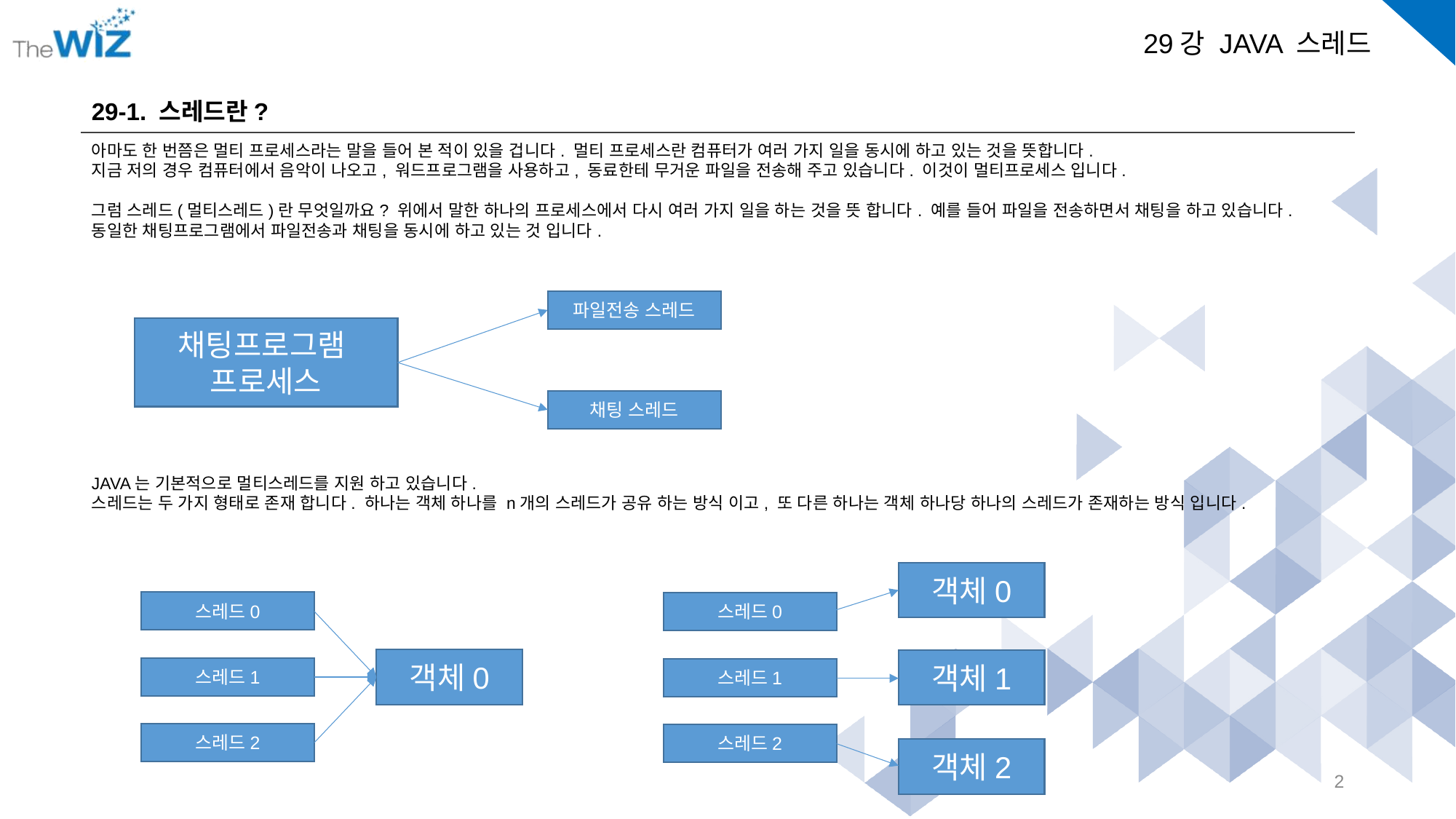

29-1. 스레드란?
아마도 한 번쯤은 멀티 프로세스라는 말을 들어 본 적이 있을 겁니다. 멀티 프로세스란 컴퓨터가 여러 가지 일을 동시에 하고 있는 것을 뜻합니다.
지금 저의 경우 컴퓨터에서 음악이 나오고, 워드프로그램을 사용하고, 동료한테 무거운 파일을 전송해 주고 있습니다. 이것이 멀티프로세스 입니다.

그럼 스레드(멀티스레드)란 무엇일까요? 위에서 말한 하나의 프로세스에서 다시 여러 가지 일을 하는 것을 뜻 합니다. 예를 들어 파일을 전송하면서 채팅을 하고 있습니다. 동일한 채팅프로그램에서 파일전송과 채팅을 동시에 하고 있는 것 입니다.
파일전송 스레드
채팅프로그램
프로세스
채팅 스레드
JAVA는 기본적으로 멀티스레드를 지원 하고 있습니다.
스레드는 두 가지 형태로 존재 합니다. 하나는 객체 하나를 n개의 스레드가 공유 하는 방식 이고, 또 다른 하나는 객체 하나당 하나의 스레드가 존재하는 방식 입니다.
객체0
스레드0
스레드0
객체0
객체1
스레드1
스레드1
스레드2
스레드2
객체2
2